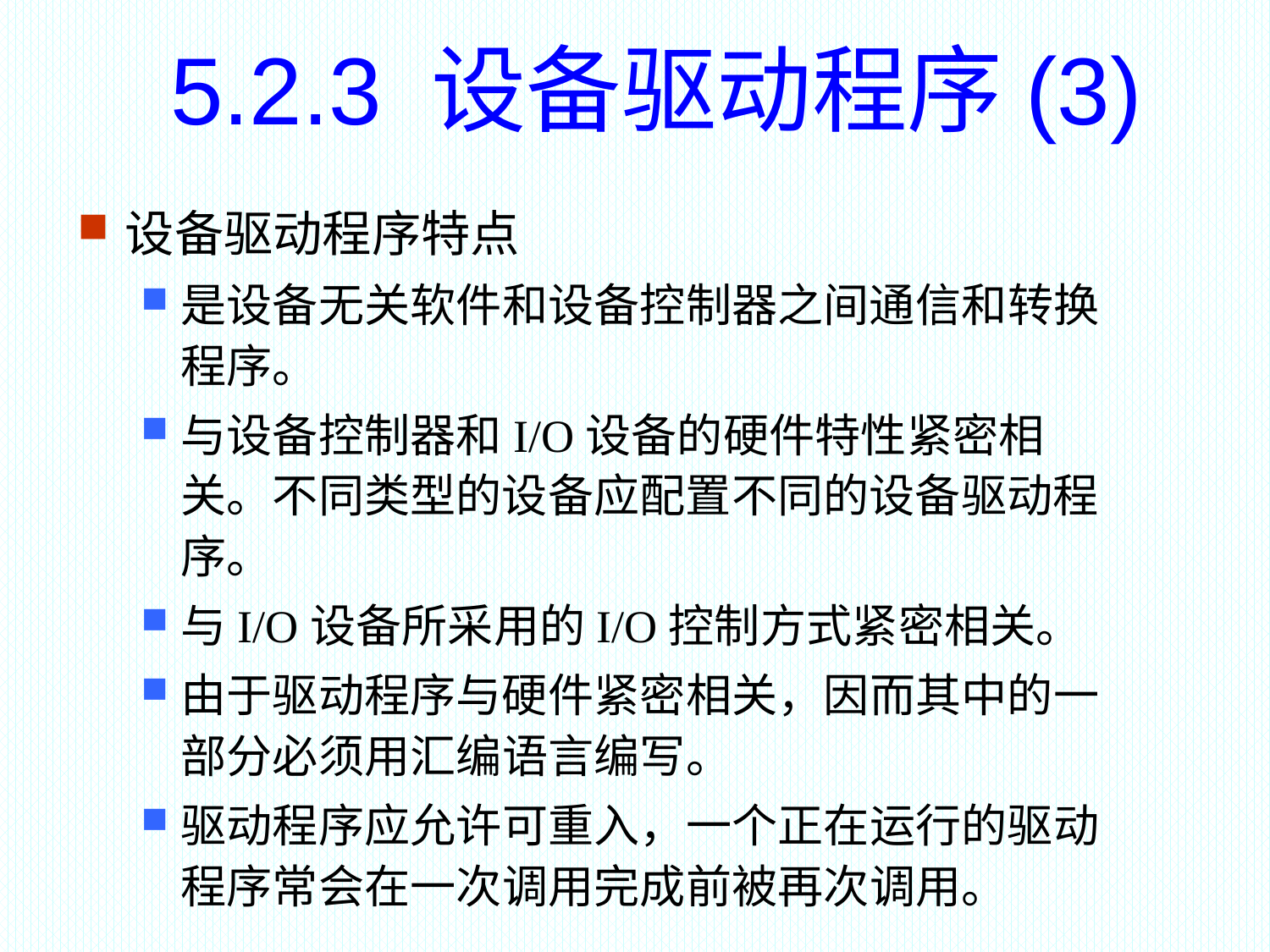

5.2.3 设备驱动程序(3)
设备驱动程序特点
是设备无关软件和设备控制器之间通信和转换程序。
与设备控制器和I/O设备的硬件特性紧密相关。不同类型的设备应配置不同的设备驱动程序。
与I/O设备所采用的I/O控制方式紧密相关。
由于驱动程序与硬件紧密相关，因而其中的一部分必须用汇编语言编写。
驱动程序应允许可重入，一个正在运行的驱动程序常会在一次调用完成前被再次调用。